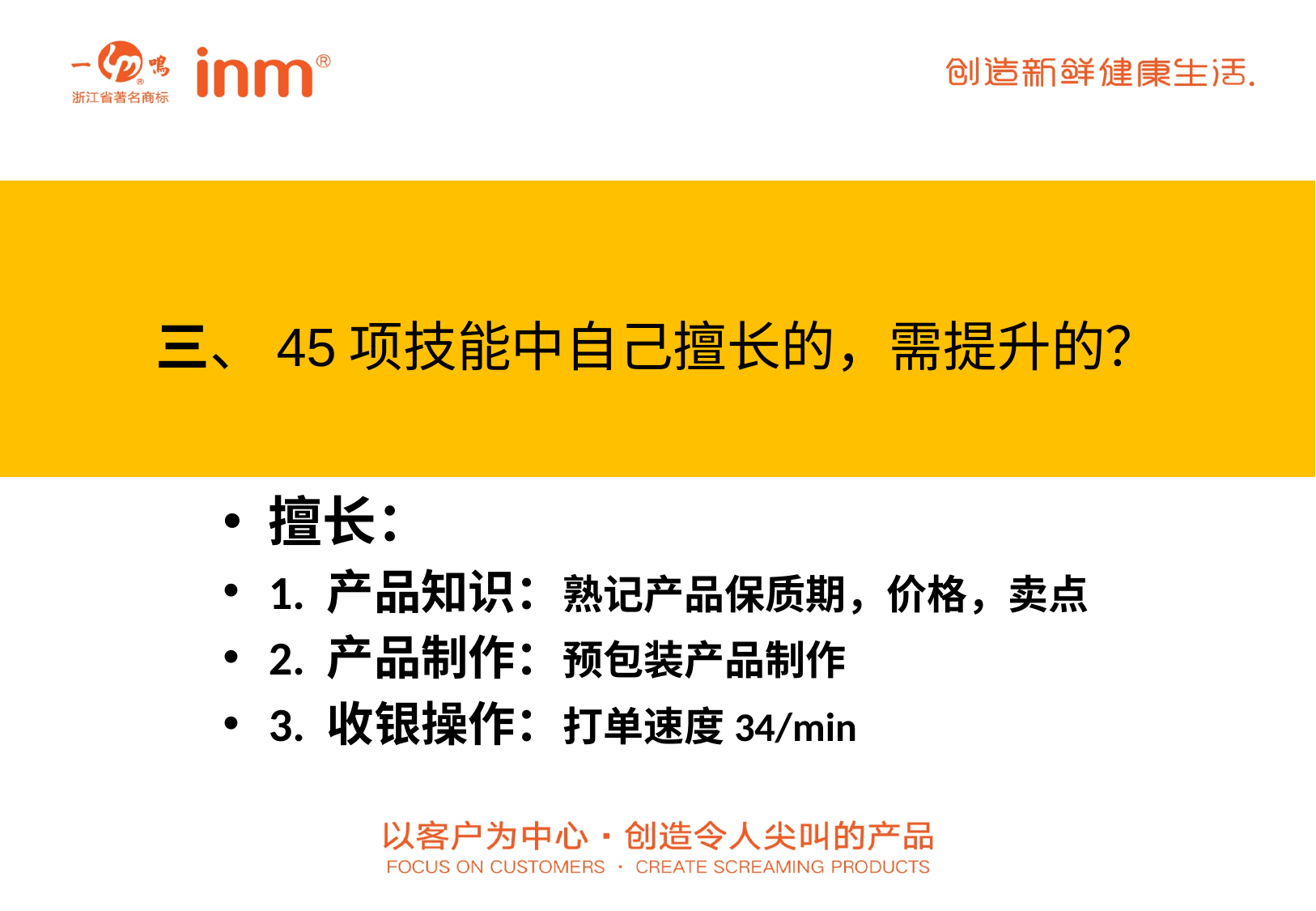

三、45项技能中自己擅长的，需提升的？

擅长：
1. 产品知识：熟记产品保质期，价格，卖点
2. 产品制作：预包装产品制作
3. 收银操作：打单速度34/min